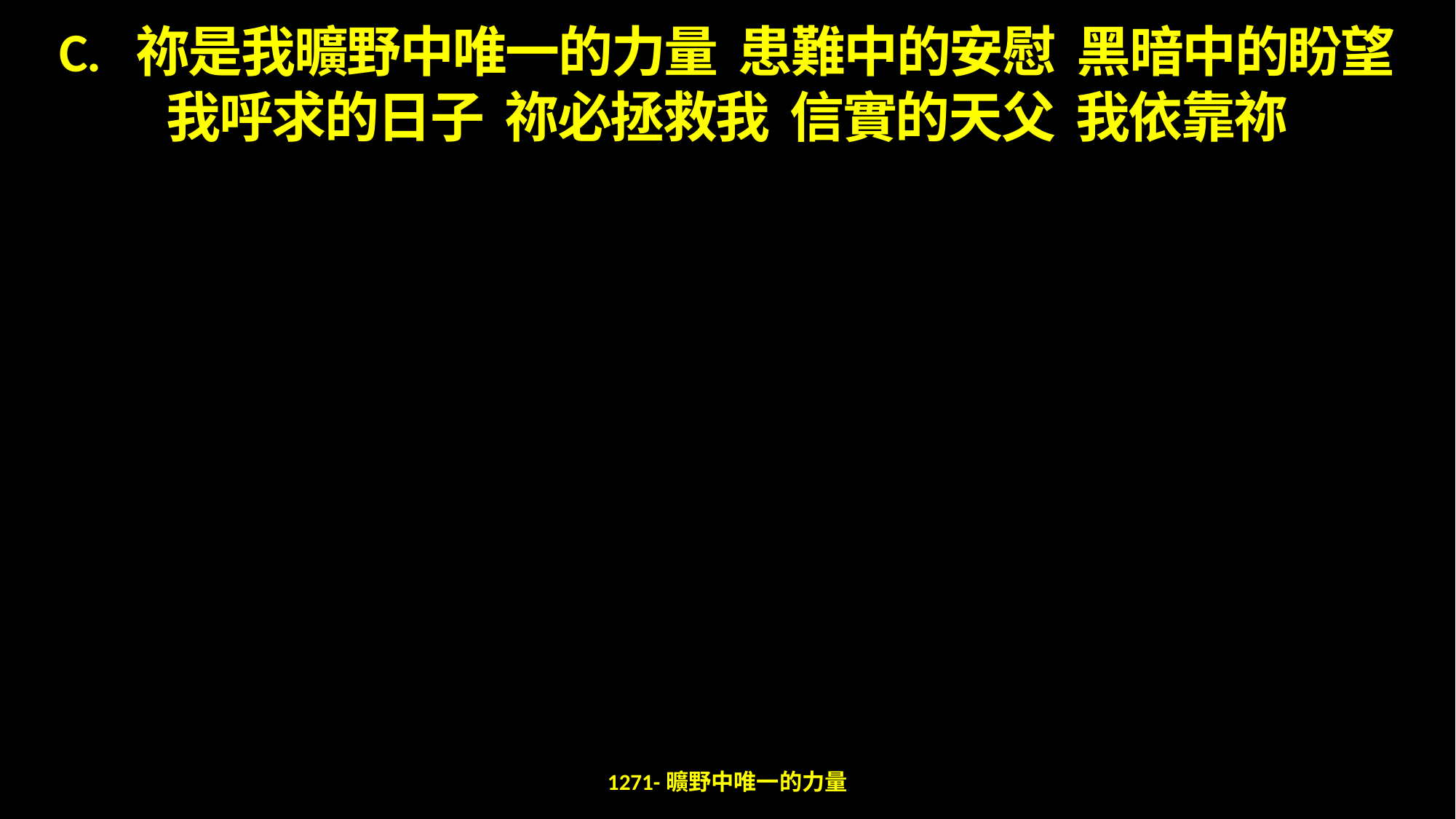

C.  祢是我曠野中唯一的力量  患難中的安慰  黑暗中的盼望
我呼求的日子  祢必拯救我  信實的天父  我依靠祢

1271-曠野中唯一的力量